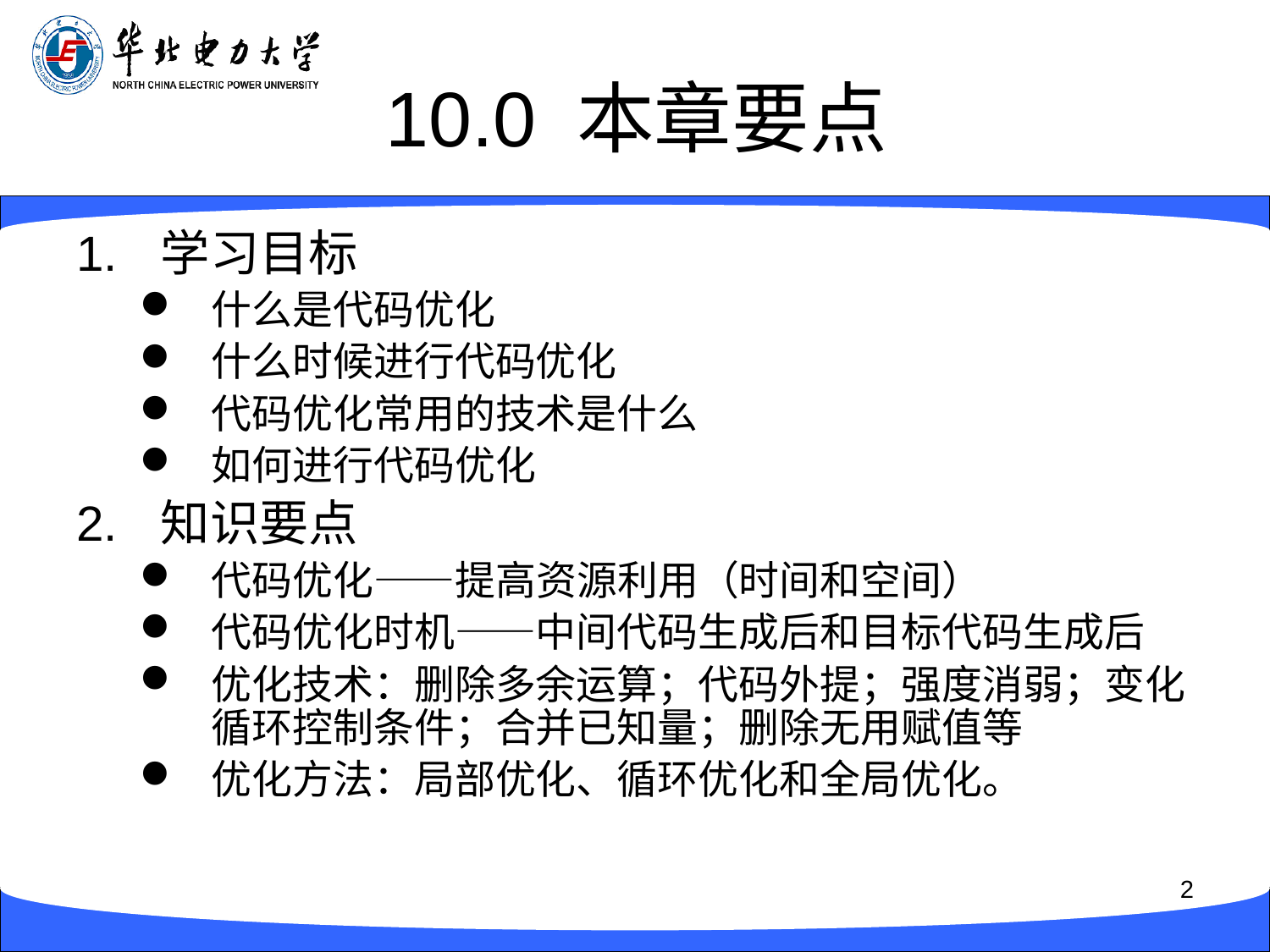

# 10.0 本章要点
学习目标
什么是代码优化
什么时候进行代码优化
代码优化常用的技术是什么
如何进行代码优化
知识要点
代码优化——提高资源利用（时间和空间）
代码优化时机——中间代码生成后和目标代码生成后
优化技术：删除多余运算；代码外提；强度消弱；变化循环控制条件；合并已知量；删除无用赋值等
优化方法：局部优化、循环优化和全局优化。
2